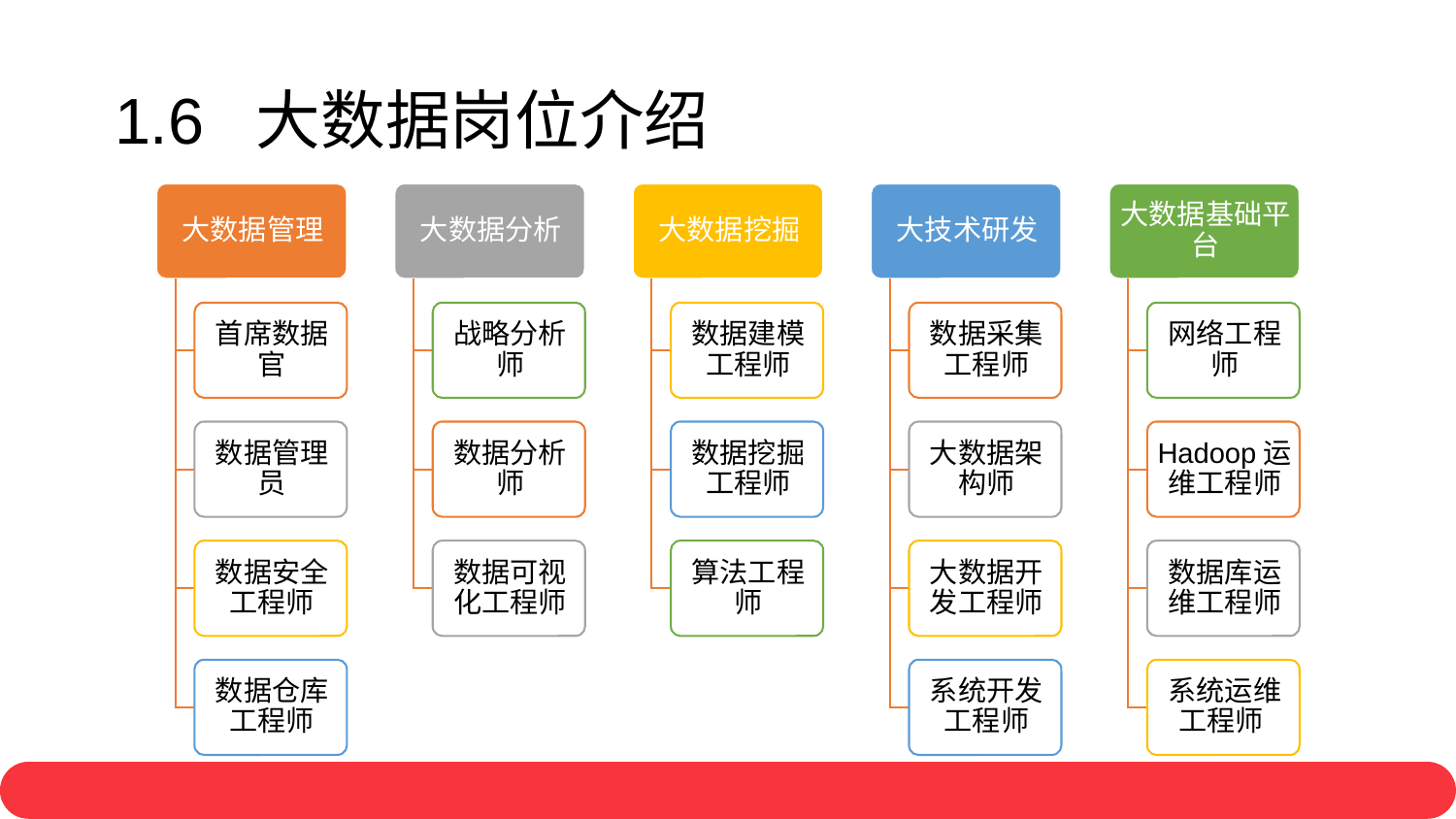

# 1.6  大数据岗位介绍
大数据管理
首席数据官
数据管理员
数据安全工程师
数据仓库工程师
大数据分析
战略分析师
数据分析师
数据可视化工程师
大数据挖掘
数据建模工程师
数据挖掘工程师
算法工程师
大技术研发
数据采集工程师
大数据架构师
大数据开发工程师
系统开发工程师
大数据基础平台
网络工程师
Hadoop运维工程师
数据库运维工程师
系统运维工程师